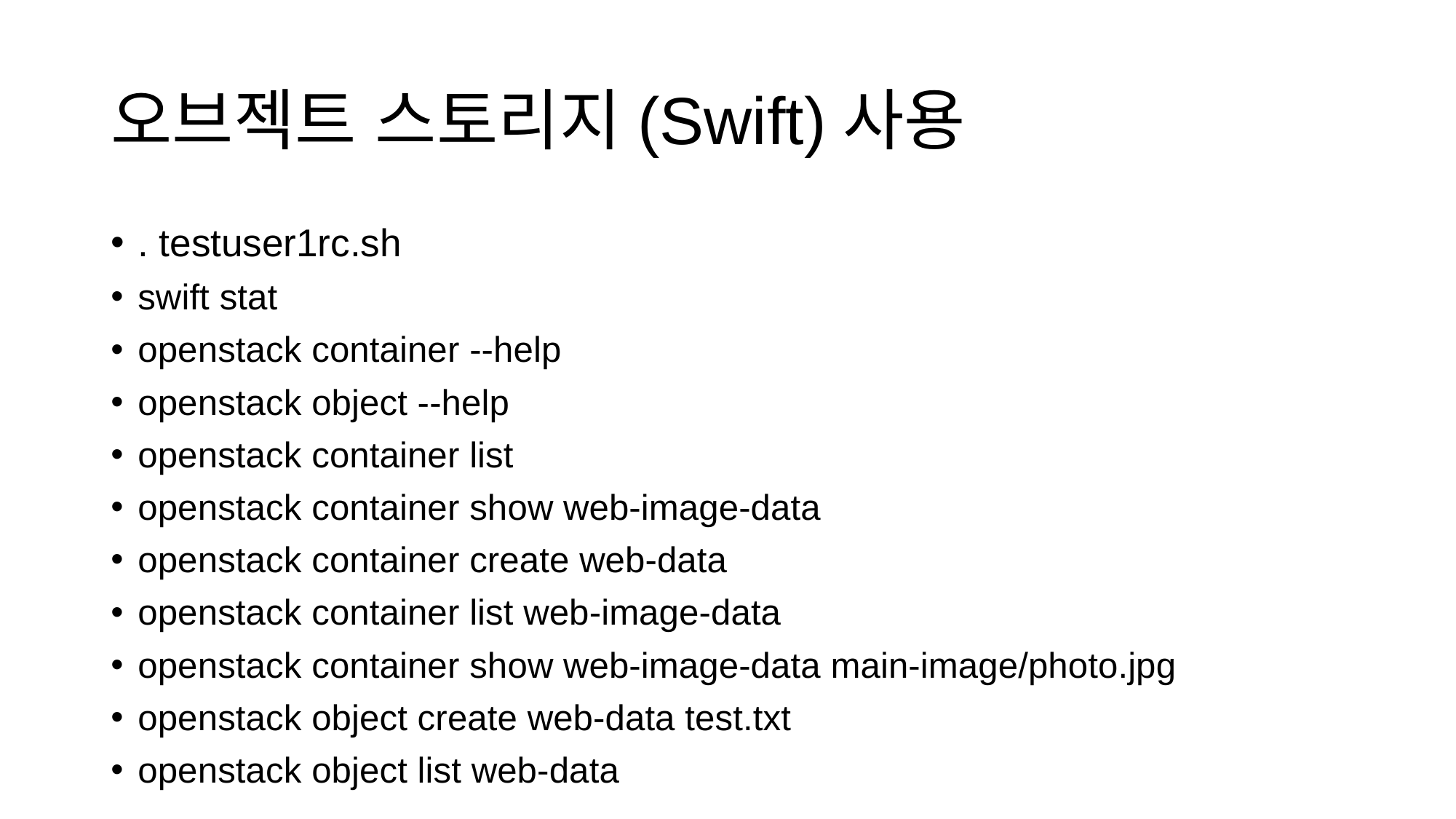

# 오브젝트 스토리지(Swift)사용
. testuser1rc.sh
swift stat
openstack container --help
openstack object --help
openstack container list
openstack container show web-image-data
openstack container create web-data
openstack container list web-image-data
openstack container show web-image-data main-image/photo.jpg
openstack object create web-data test.txt
openstack object list web-data